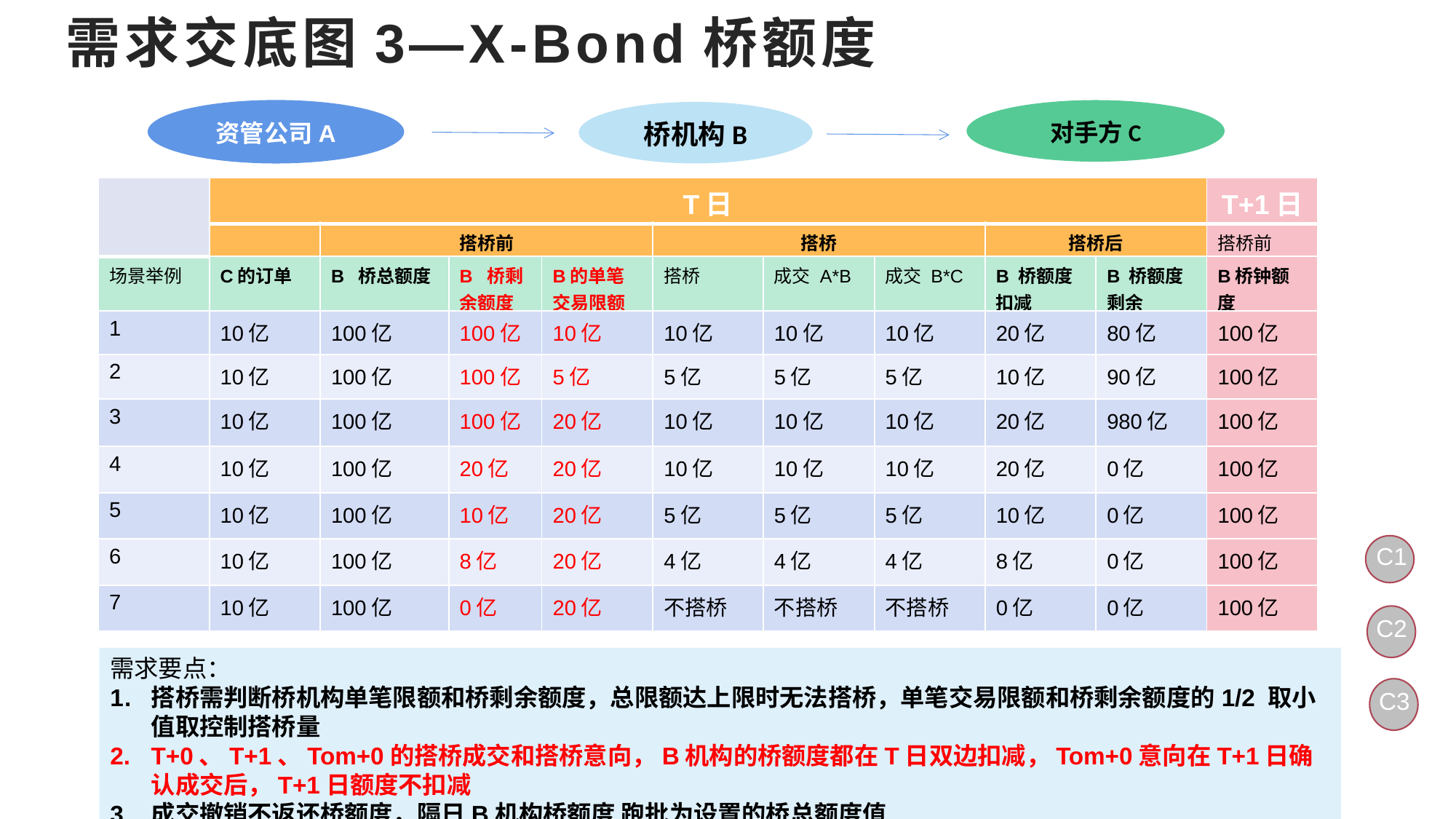

# 需求交底图3—X-Bond桥额度
资管公司A
对手方C
桥机构B
|  | T日 |  |  |  |  |  |  |  |  | T+1日 |
| --- | --- | --- | --- | --- | --- | --- | --- | --- | --- | --- |
|  |  | 搭桥前 |  |  | 搭桥 |  |  | 搭桥后 |  | 搭桥前 |
| 场景举例 | C的订单 | B 桥总额度 | B 桥剩余额度 | B的单笔交易限额 | 搭桥 | 成交 A\*B | 成交 B\*C | B 桥额度扣减 | B 桥额度剩余 | B桥钟额度 |
| 1 | 10亿 | 100亿 | 100亿 | 10亿 | 10亿 | 10亿 | 10亿 | 20亿 | 80亿 | 100亿 |
| 2 | 10亿 | 100亿 | 100亿 | 5亿 | 5亿 | 5亿 | 5亿 | 10亿 | 90亿 | 100亿 |
| 3 | 10亿 | 100亿 | 100亿 | 20亿 | 10亿 | 10亿 | 10亿 | 20亿 | 980亿 | 100亿 |
| 4 | 10亿 | 100亿 | 20亿 | 20亿 | 10亿 | 10亿 | 10亿 | 20亿 | 0亿 | 100亿 |
| 5 | 10亿 | 100亿 | 10亿 | 20亿 | 5亿 | 5亿 | 5亿 | 10亿 | 0亿 | 100亿 |
| 6 | 10亿 | 100亿 | 8亿 | 20亿 | 4亿 | 4亿 | 4亿 | 8亿 | 0亿 | 100亿 |
| 7 | 10亿 | 100亿 | 0亿 | 20亿 | 不搭桥 | 不搭桥 | 不搭桥 | 0亿 | 0亿 | 100亿 |
订单1
订单2
订单3
订单4
C1
C1

C2
需求要点：
搭桥需判断桥机构单笔限额和桥剩余额度，总限额达上限时无法搭桥，单笔交易限额和桥剩余额度的1/2 取小值取控制搭桥量
T+0、T+1、Tom+0的搭桥成交和搭桥意向，B机构的桥额度都在T日双边扣减，Tom+0意向在T+1日确认成交后，T+1日额度不扣减
成交撤销不返还桥额度，隔日B机构桥额度 跑批为设置的桥总额度值

C3